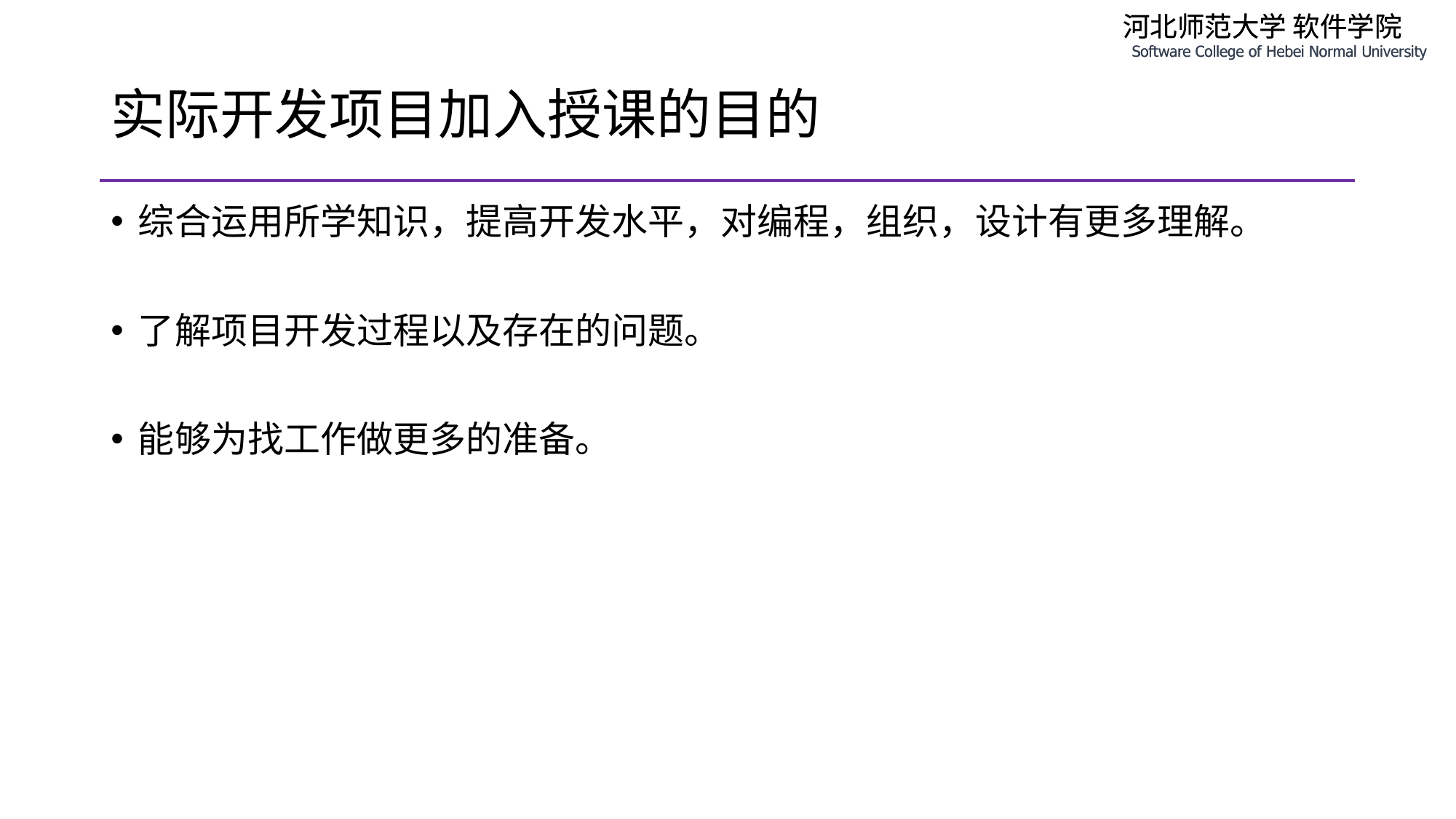

# 实际开发项目加入授课的目的
综合运用所学知识，提高开发水平，对编程，组织，设计有更多理解。

了解项目开发过程以及存在的问题。

能够为找工作做更多的准备。